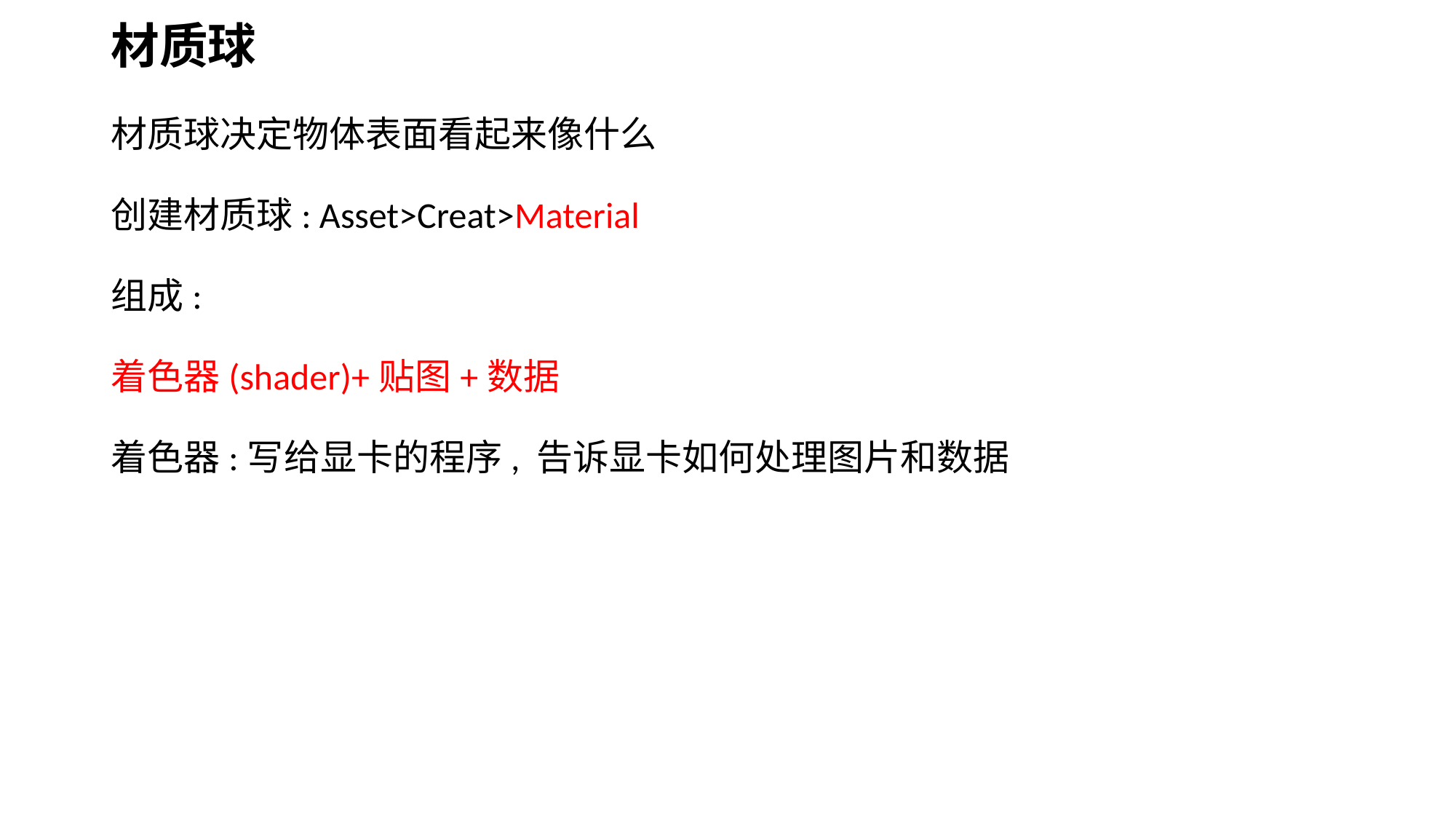

材质球
材质球决定物体表面看起来像什么
创建材质球: Asset>Creat>Material
组成:
着色器(shader)+贴图+数据
着色器:写给显卡的程序, 告诉显卡如何处理图片和数据